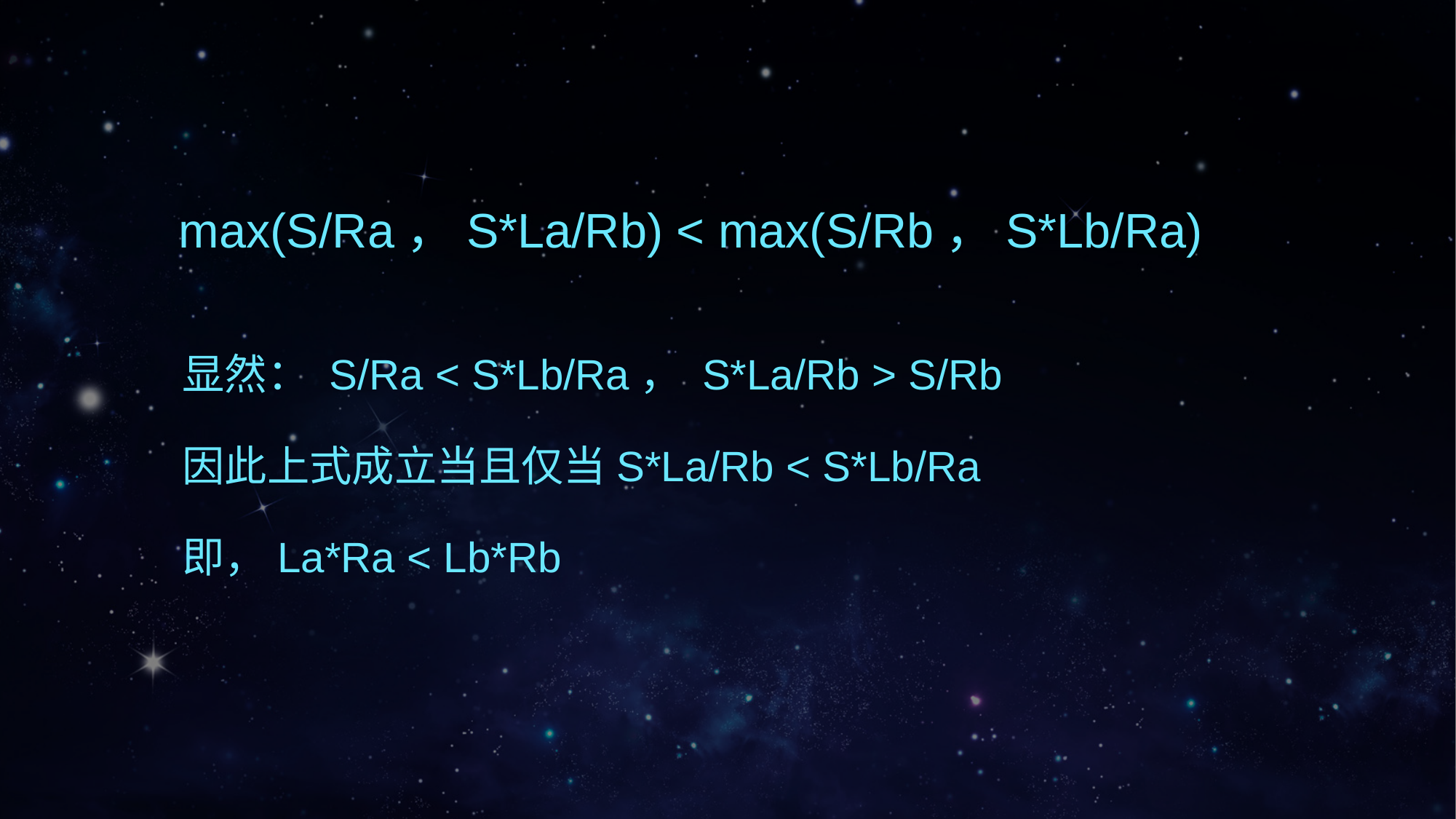

max(S/Ra，S*La/Rb) < max(S/Rb，S*Lb/Ra)

显然： S/Ra < S*Lb/Ra， S*La/Rb > S/Rb
因此上式成立当且仅当S*La/Rb < S*Lb/Ra
即，La*Ra < Lb*Rb